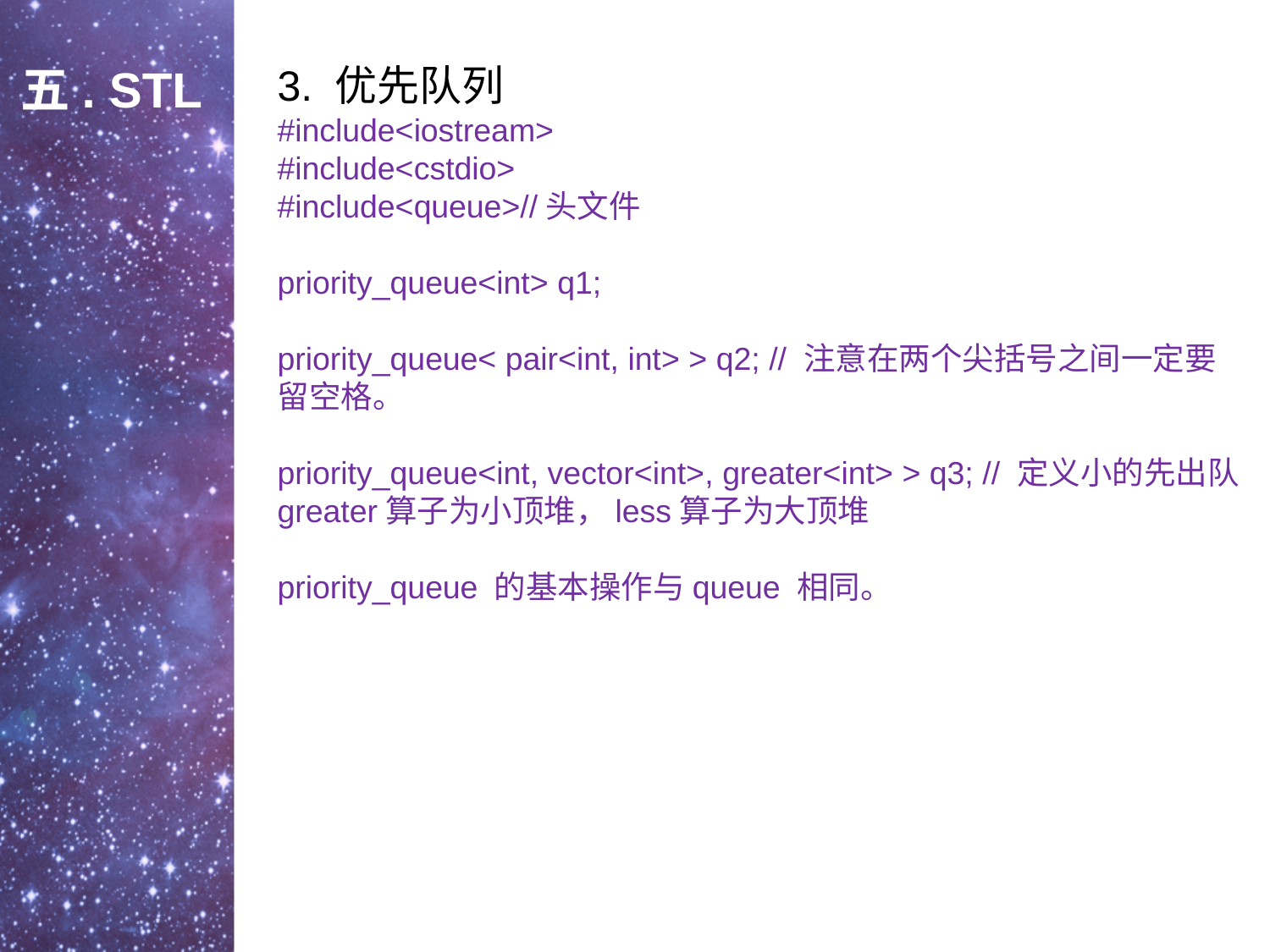

五. STL
3. 优先队列
#include<iostream>
#include<cstdio>
#include<queue>//头文件

priority_queue<int> q1;

priority_queue< pair<int, int> > q2; // 注意在两个尖括号之间一定要留空格。

priority_queue<int, vector<int>, greater<int> > q3; // 定义小的先出队greater算子为小顶堆，less算子为大顶堆

priority_queue 的基本操作与queue 相同。

点击添加文本
点击添加文本
点击添加文本
点击添加文本